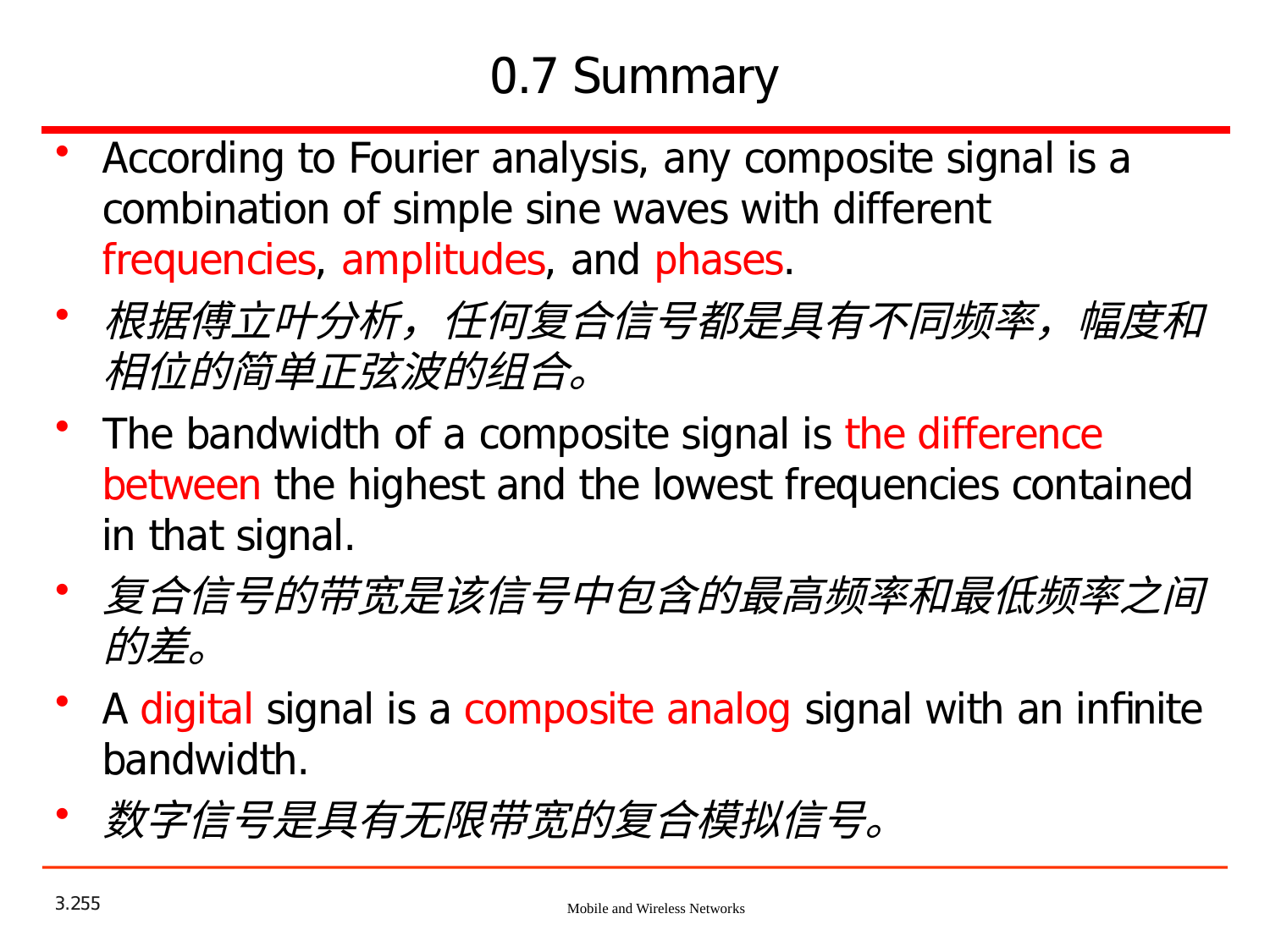

# 0.7 Summary

According to Fourier analysis, any composite signal is a combination of simple sine waves with different frequencies, amplitudes, and phases.
根据傅立叶分析，任何复合信号都是具有不同频率，幅度和相位的简单正弦波的组合。
The bandwidth of a composite signal is the difference between the highest and the lowest frequencies contained in that signal.
复合信号的带宽是该信号中包含的最高频率和最低频率之间的差。
A digital signal is a composite analog signal with an infinite bandwidth.
数字信号是具有无限带宽的复合模拟信号。

3.255
Mobile and Wireless Networks